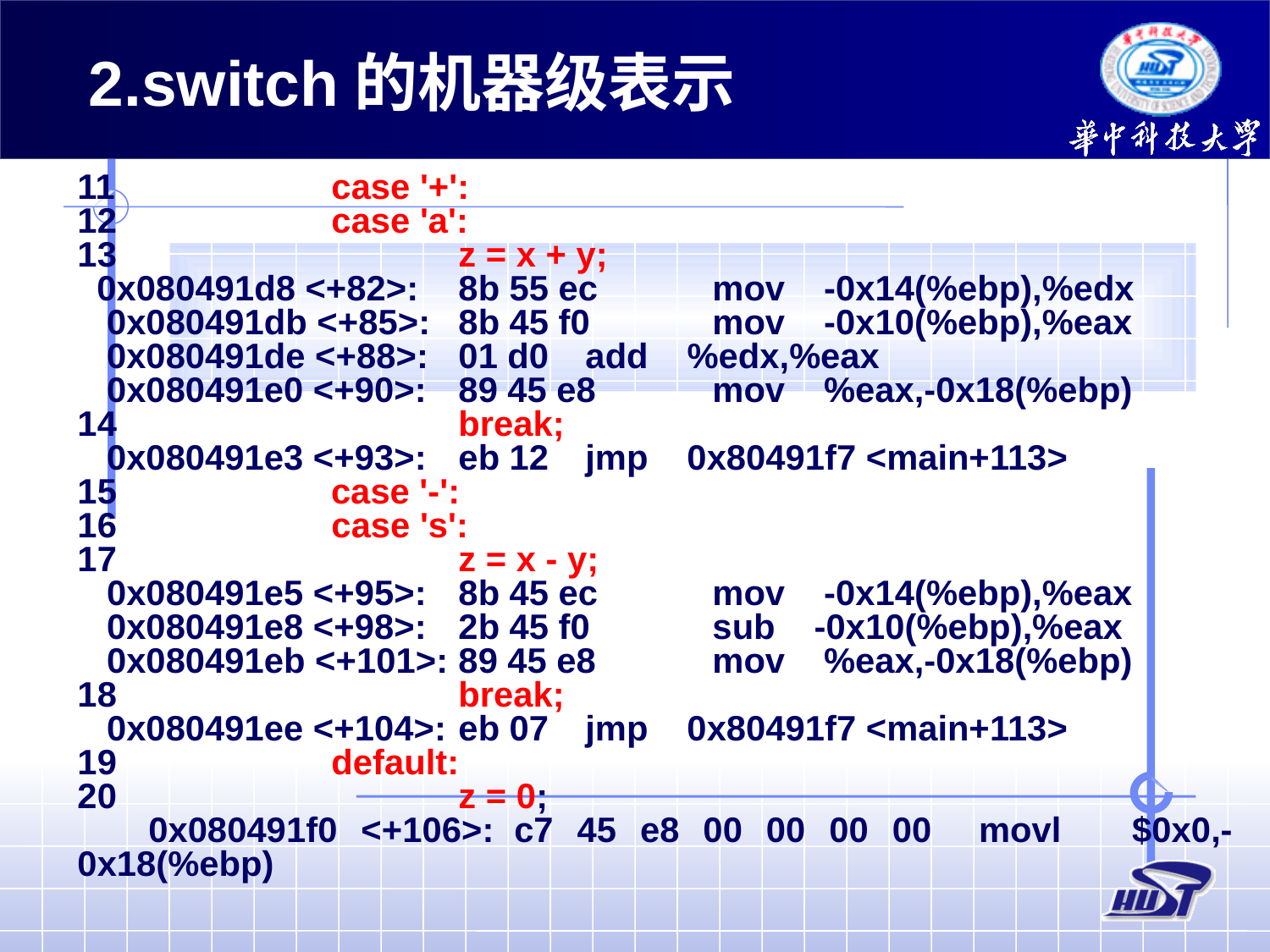

2.switch的机器级表示
11		case '+':
12		case 'a':
13			z = x + y;
  0x080491d8 <+82>:	8b 55 ec	mov    -0x14(%ebp),%edx
   0x080491db <+85>:	8b 45 f0	mov    -0x10(%ebp),%eax
   0x080491de <+88>:	01 d0	add    %edx,%eax
   0x080491e0 <+90>:	89 45 e8	mov    %eax,-0x18(%ebp)
14			break;
   0x080491e3 <+93>:	eb 12	jmp    0x80491f7 <main+113>
15	             case '-':
16		case 's':
17			z = x - y;
   0x080491e5 <+95>:	8b 45 ec	mov    -0x14(%ebp),%eax
   0x080491e8 <+98>:	2b 45 f0	sub    -0x10(%ebp),%eax
   0x080491eb <+101>:	89 45 e8	mov    %eax,-0x18(%ebp)
18			break;
   0x080491ee <+104>:	eb 07	jmp    0x80491f7 <main+113>
19		default:
20			z = 0;
   0x080491f0 <+106>:	c7 45 e8 00 00 00 00	movl   $0x0,-0x18(%ebp)